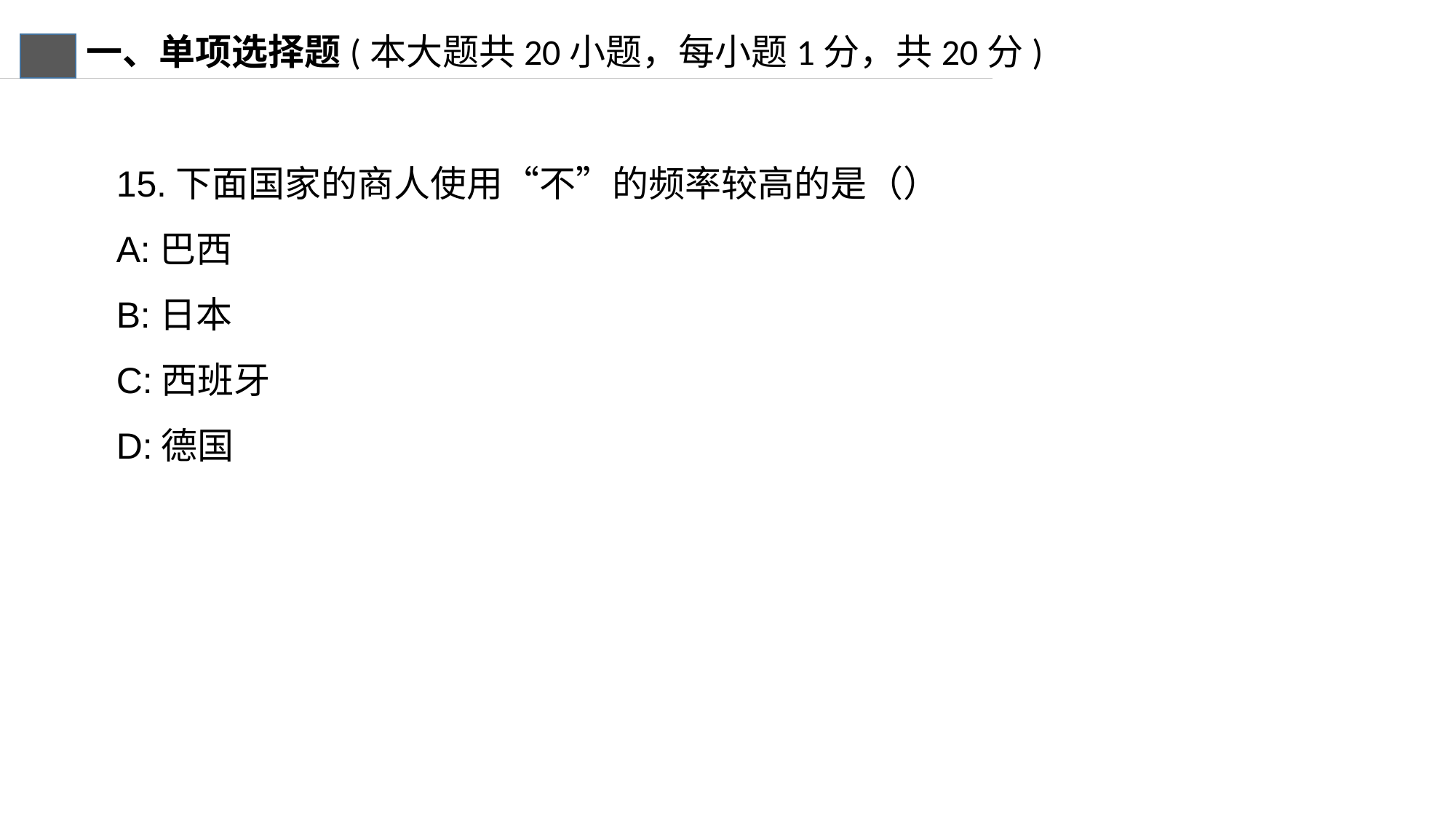

一、单项选择题(本大题共20小题，每小题1分，共20分)

15.下面国家的商人使用“不”的频率较高的是（）
A:巴西
B:日本
C:西班牙
D:德国